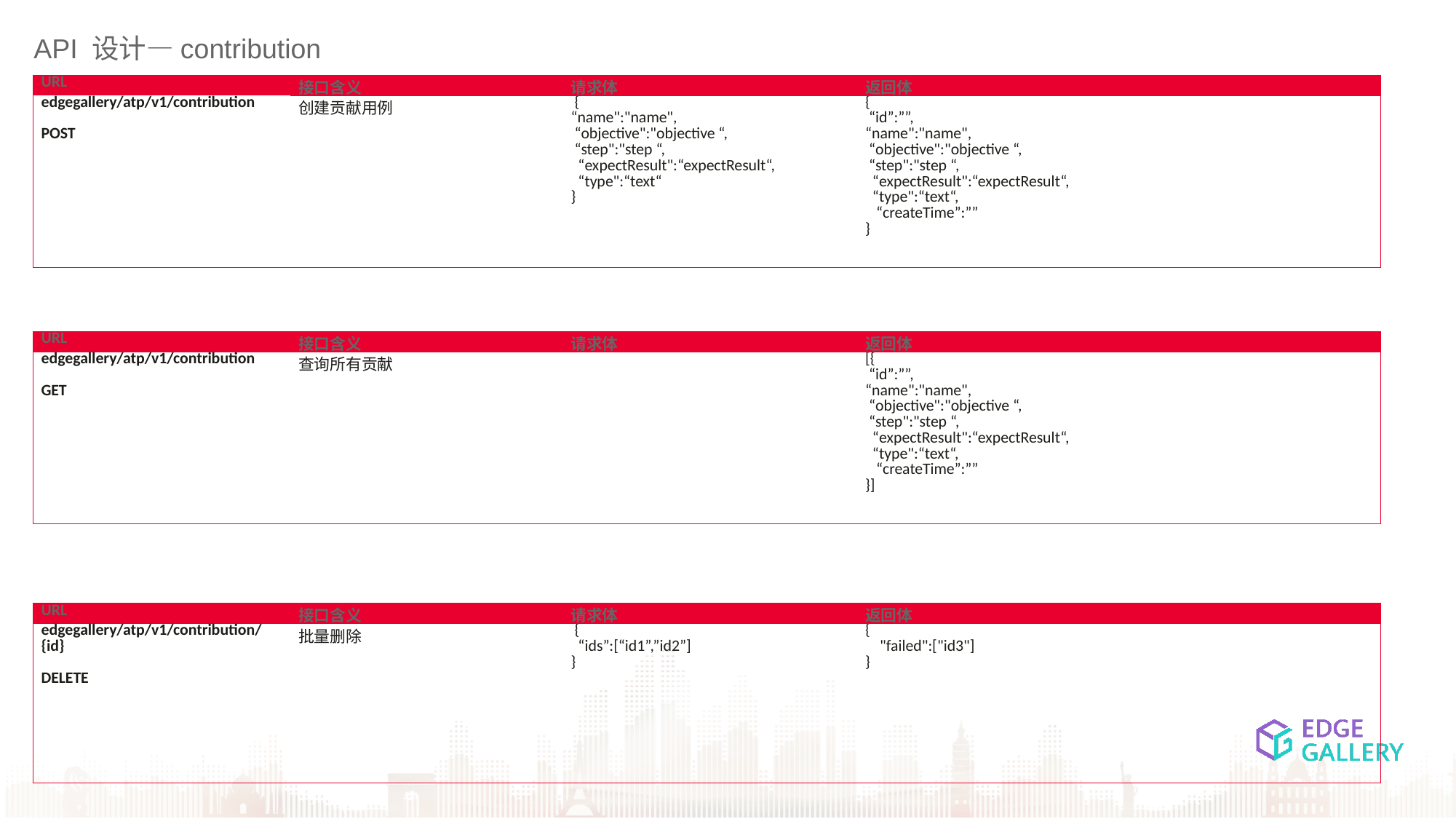

API 设计—contribution
| URL | 接口含义 | 请求体 | 返回体 |
| --- | --- | --- | --- |
| edgegallery/atp/v1/contribution POST | 创建贡献用例 | { “name":"name", “objective":"objective “, “step":"step “, “expectResult":“expectResult“, “type":“text“ } | { “id”:””, “name":"name", “objective":"objective “, “step":"step “, “expectResult":“expectResult“, “type":“text“, “createTime”:”” } |
| URL | 接口含义 | 请求体 | 返回体 |
| --- | --- | --- | --- |
| edgegallery/atp/v1/contribution GET | 查询所有贡献 |  | [{ “id”:””, “name":"name", “objective":"objective “, “step":"step “, “expectResult":“expectResult“, “type":“text“, “createTime”:”” }] |
| URL | 接口含义 | 请求体 | 返回体 |
| --- | --- | --- | --- |
| edgegallery/atp/v1/contribution/{id} DELETE | 批量删除 | { “ids”:[“id1”,”id2”] } | { "failed":["id3"] } |